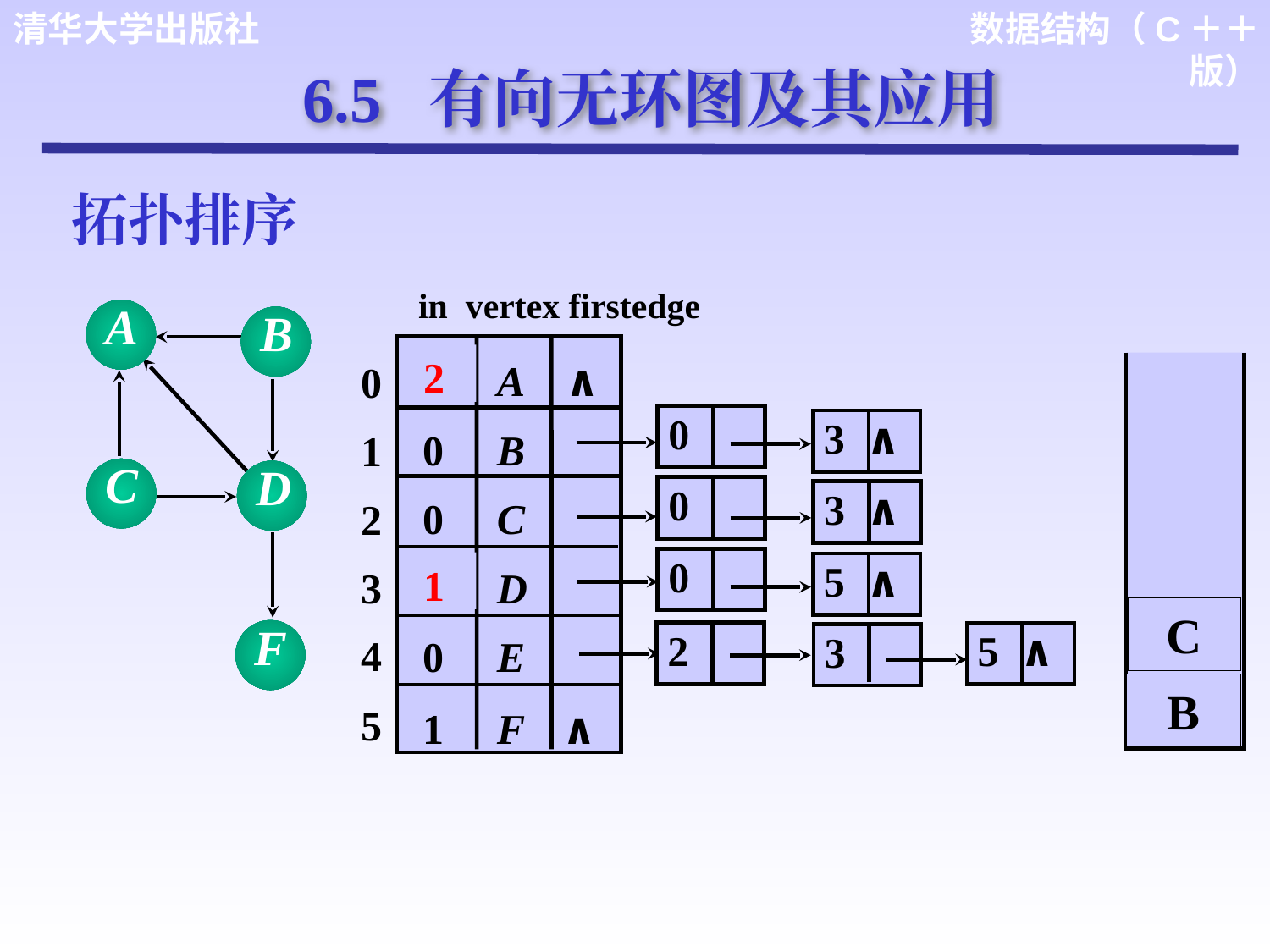

6.5  有向无环图及其应用
拓扑排序
 in  vertex firstedge
A

B

 3     A    ∧
 0     B
 0     C
 2     D
 0     E
 1     F      ∧
0
1
2
3
4
5
2

C

 0
 3  ∧
D

 0
 3  ∧
 0
1
 5  ∧
C
F

 2
 5  ∧
 3
B